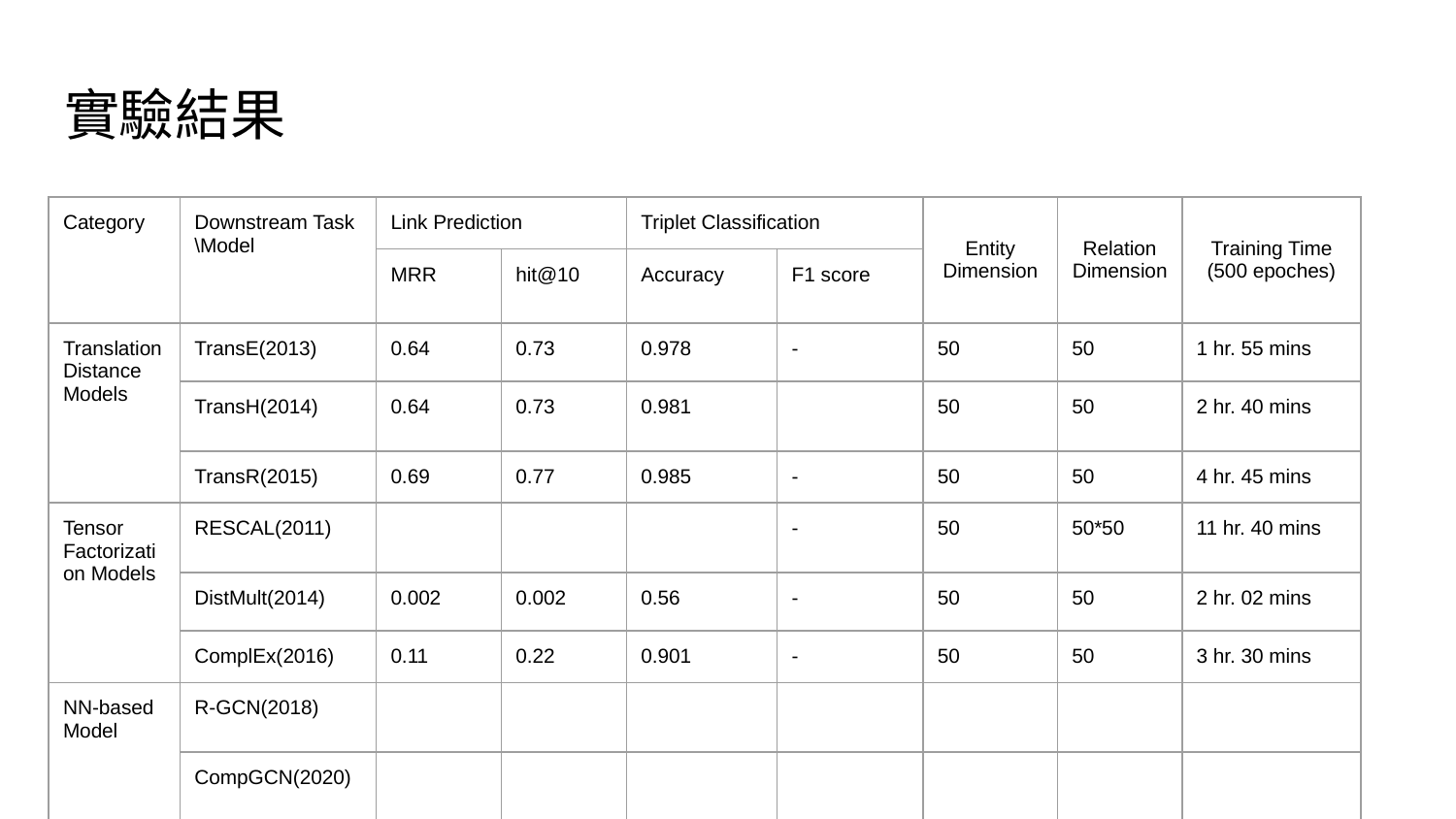

# 實驗結果
| Category | Downstream Task \Model | Link Prediction |  | Triplet Classification |  | Entity Dimension | Relation Dimension | Training Time (500 epoches) |
| --- | --- | --- | --- | --- | --- | --- | --- | --- |
|  |  | MRR | hit@10 | Accuracy | F1 score |  |  |  |
| Translation Distance Models | TransE(2013) | 0.64 | 0.73 | 0.978 | - | 50 | 50 | 1 hr. 55 mins |
|  | TransH(2014) | 0.64 | 0.73 | 0.981 |  | 50 | 50 | 2 hr. 40 mins |
|  | TransR(2015) | 0.69 | 0.77 | 0.985 | - | 50 | 50 | 4 hr. 45 mins |
| Tensor Factorization Models | RESCAL(2011) |  |  |  | - | 50 | 50\*50 | 11 hr. 40 mins |
|  | DistMult(2014) | 0.002 | 0.002 | 0.56 | - | 50 | 50 | 2 hr. 02 mins |
|  | ComplEx(2016) | 0.11 | 0.22 | 0.901 | - | 50 | 50 | 3 hr. 30 mins |
| NN-based Model | R-GCN(2018) |  |  |  |  |  |  |  |
|  | CompGCN(2020) |  |  |  |  |  |  |  |